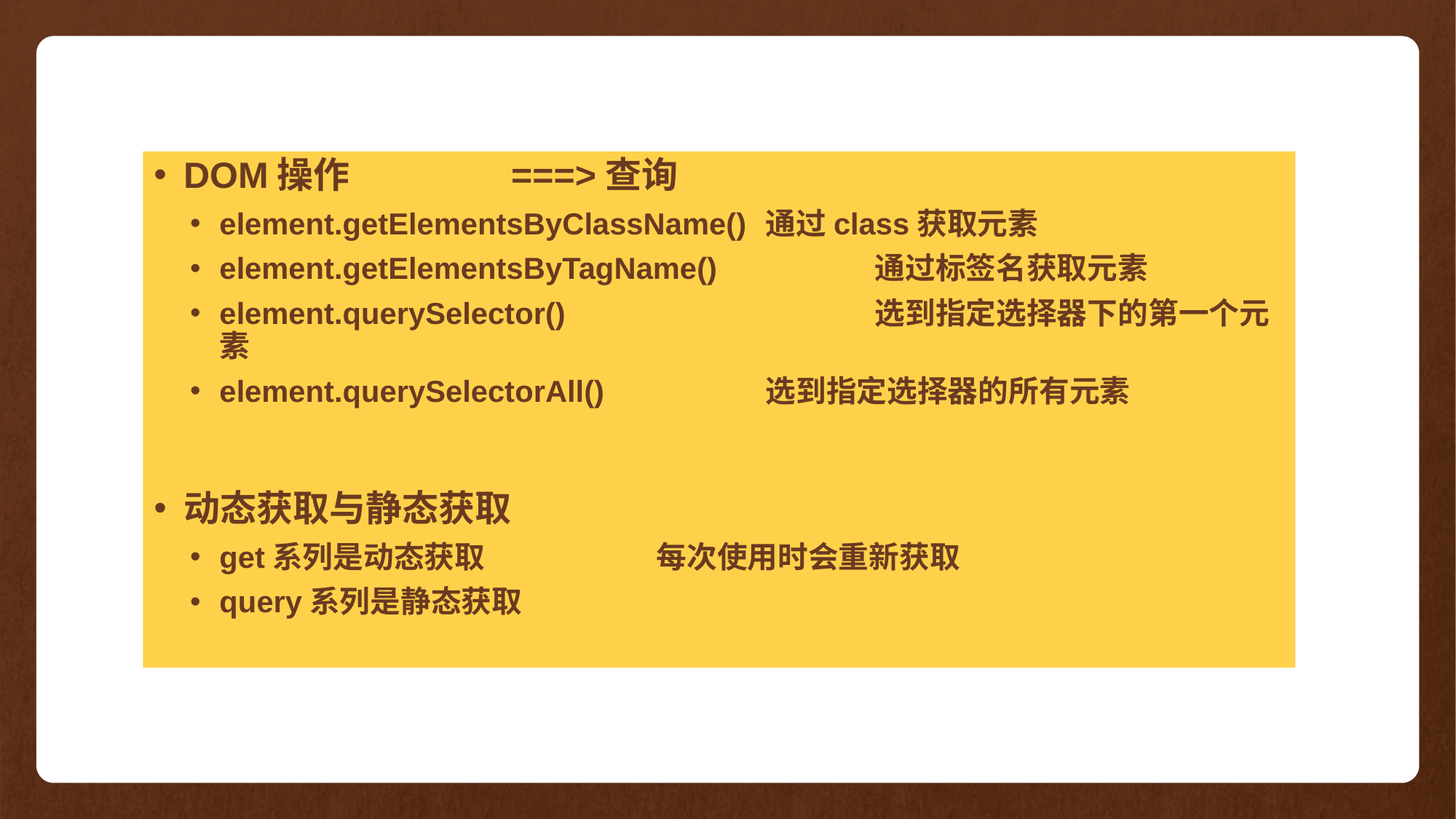

DOM操作		===>查询
element.getElementsByClassName()	通过class获取元素
element.getElementsByTagName()		通过标签名获取元素
element.querySelector()			选到指定选择器下的第一个元素
element.querySelectorAll()		选到指定选择器的所有元素

动态获取与静态获取
get系列是动态获取		每次使用时会重新获取
query系列是静态获取